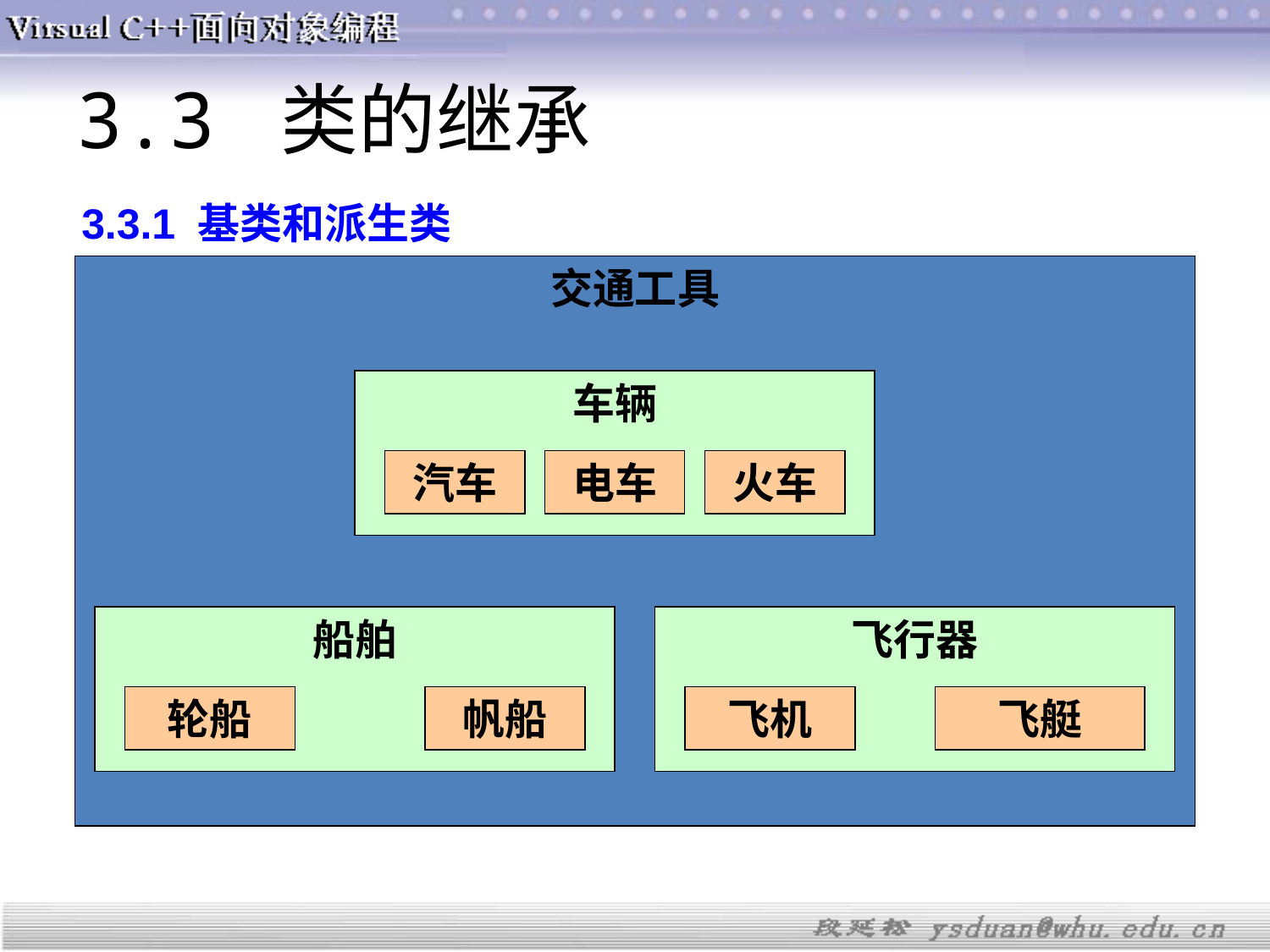

3.3 类的继承
3.3.1 基类和派生类
交通工具

车辆

汽车
电车
火车
船舶

轮船
帆船
飞行器

飞机
飞艇